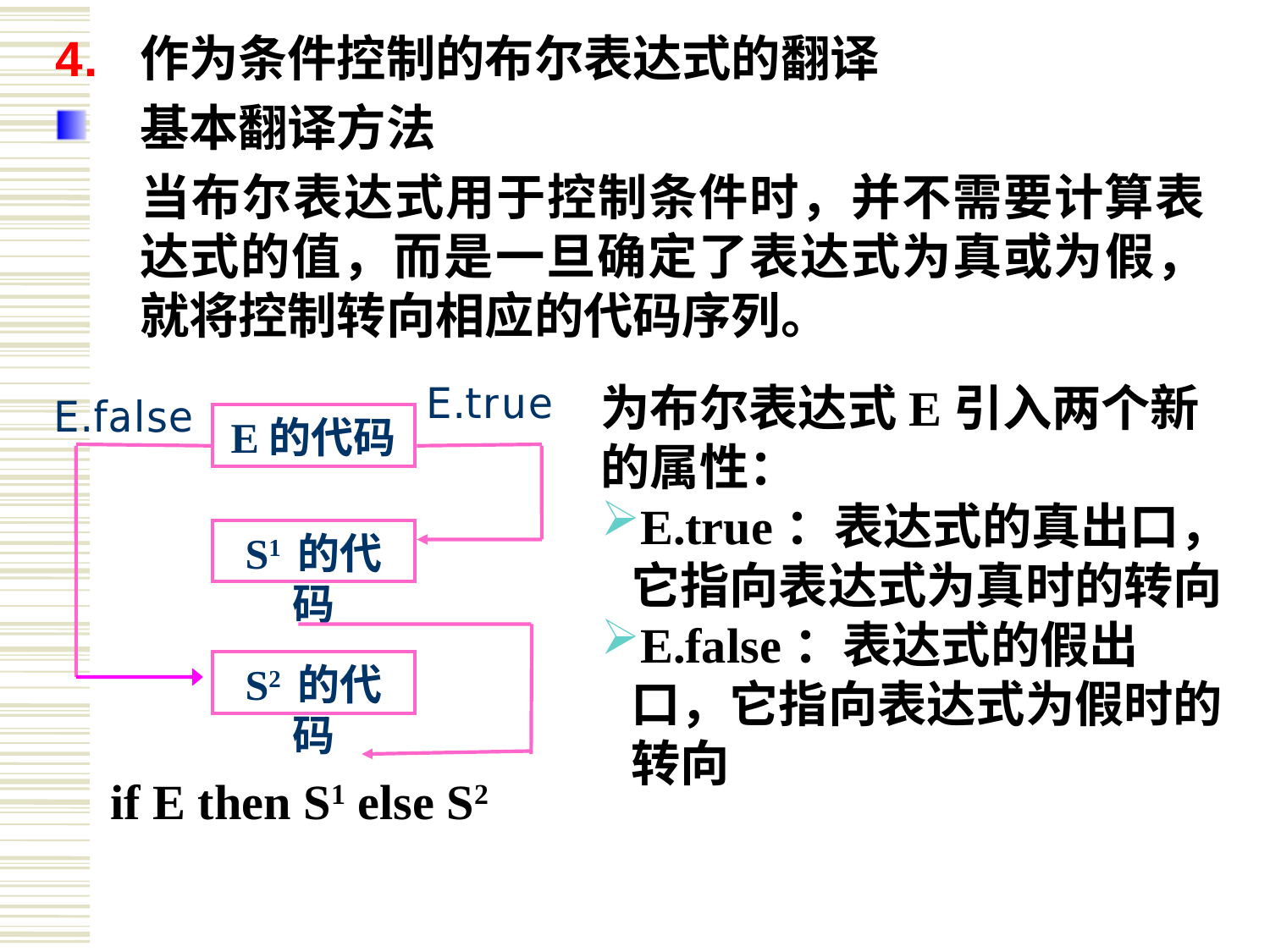

作为条件控制的布尔表达式的翻译
基本翻译方法
	当布尔表达式用于控制条件时，并不需要计算表达式的值，而是一旦确定了表达式为真或为假，就将控制转向相应的代码序列。
E.true
E.false
E的代码

S1 的代码

S2 的代码

if E then S1 else S2
为布尔表达式E引入两个新的属性：
E.true：表达式的真出口，它指向表达式为真时的转向
E.false：表达式的假出口，它指向表达式为假时的转向